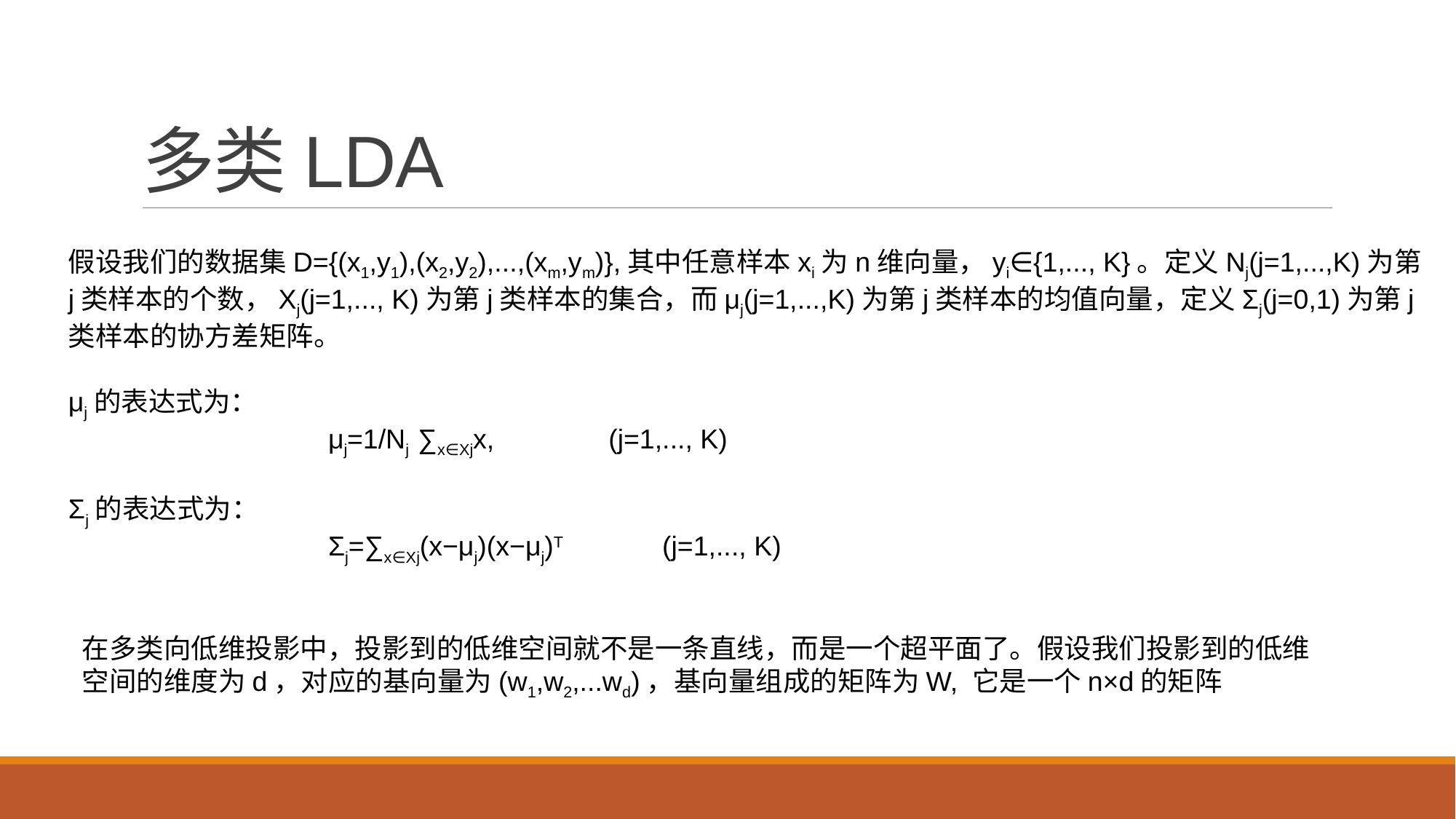

# 多类LDA
假设我们的数据集D={(x1,y1),(x2,y2),...,(xm,ym)},其中任意样本xi为n维向量，yi∈{1,..., K}。定义Nj(j=1,...,K)为第j类样本的个数，Xj(j=1,..., K)为第j类样本的集合，而μj(j=1,...,K)为第j类样本的均值向量，定义Σj(j=0,1)为第j类样本的协方差矩阵。

μj的表达式为：
                                  μj=1/Nj  ∑x∈Xjx,               (j=1,..., K)

Σj的表达式为：
                                  Σj=∑x∈Xj(x−μj)(x−μj)T             (j=1,..., K)
在多类向低维投影中，投影到的低维空间就不是一条直线，而是一个超平面了。假设我们投影到的低维空间的维度为d，对应的基向量为(w1,w2,...wd)，基向量组成的矩阵为W, 它是一个n×d的矩阵